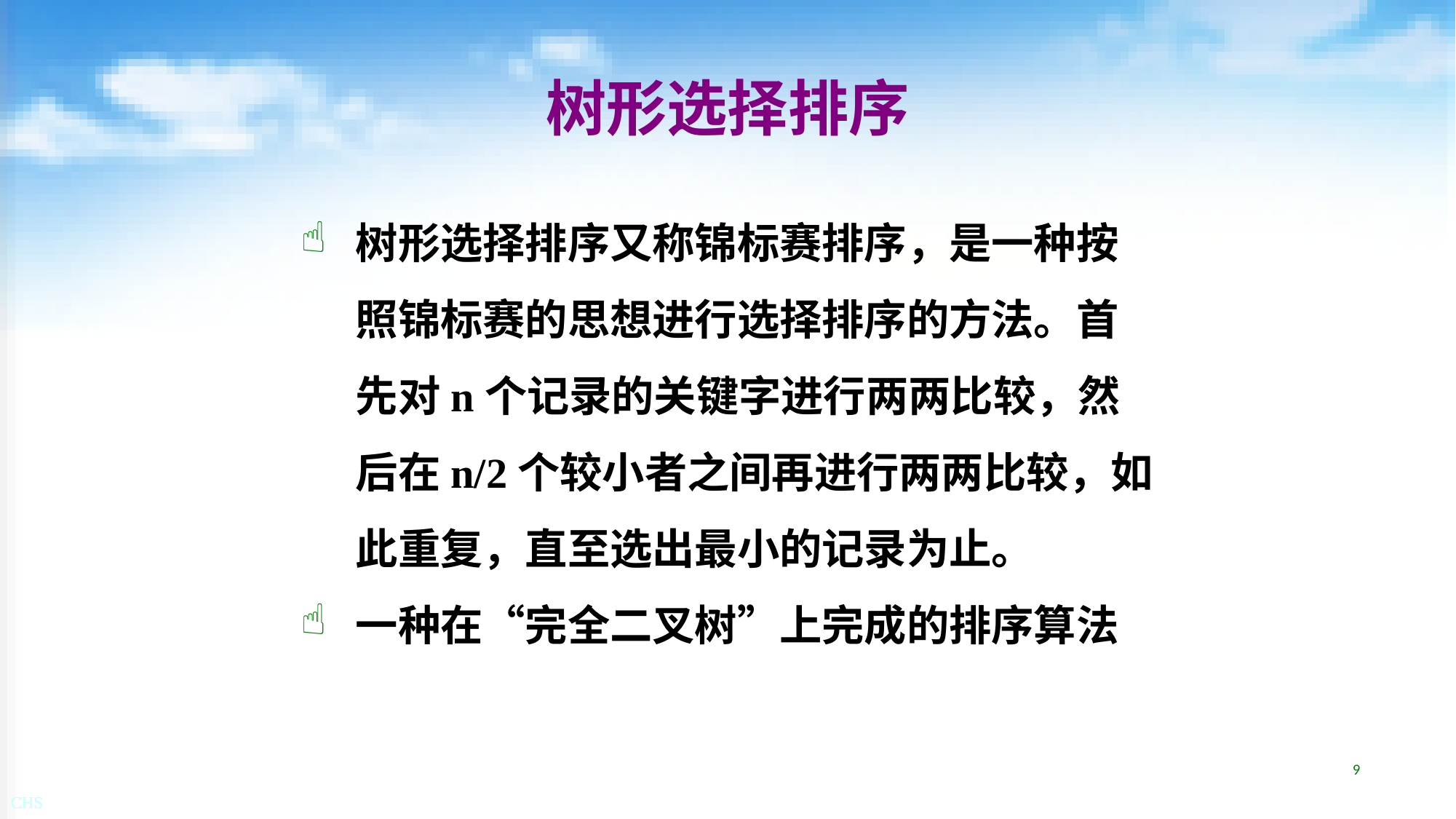

# 树形选择排序
树形选择排序又称锦标赛排序，是一种按照锦标赛的思想进行选择排序的方法。首先对n个记录的关键字进行两两比较，然后在n/2个较小者之间再进行两两比较，如此重复，直至选出最小的记录为止。
一种在“完全二叉树”上完成的排序算法
9